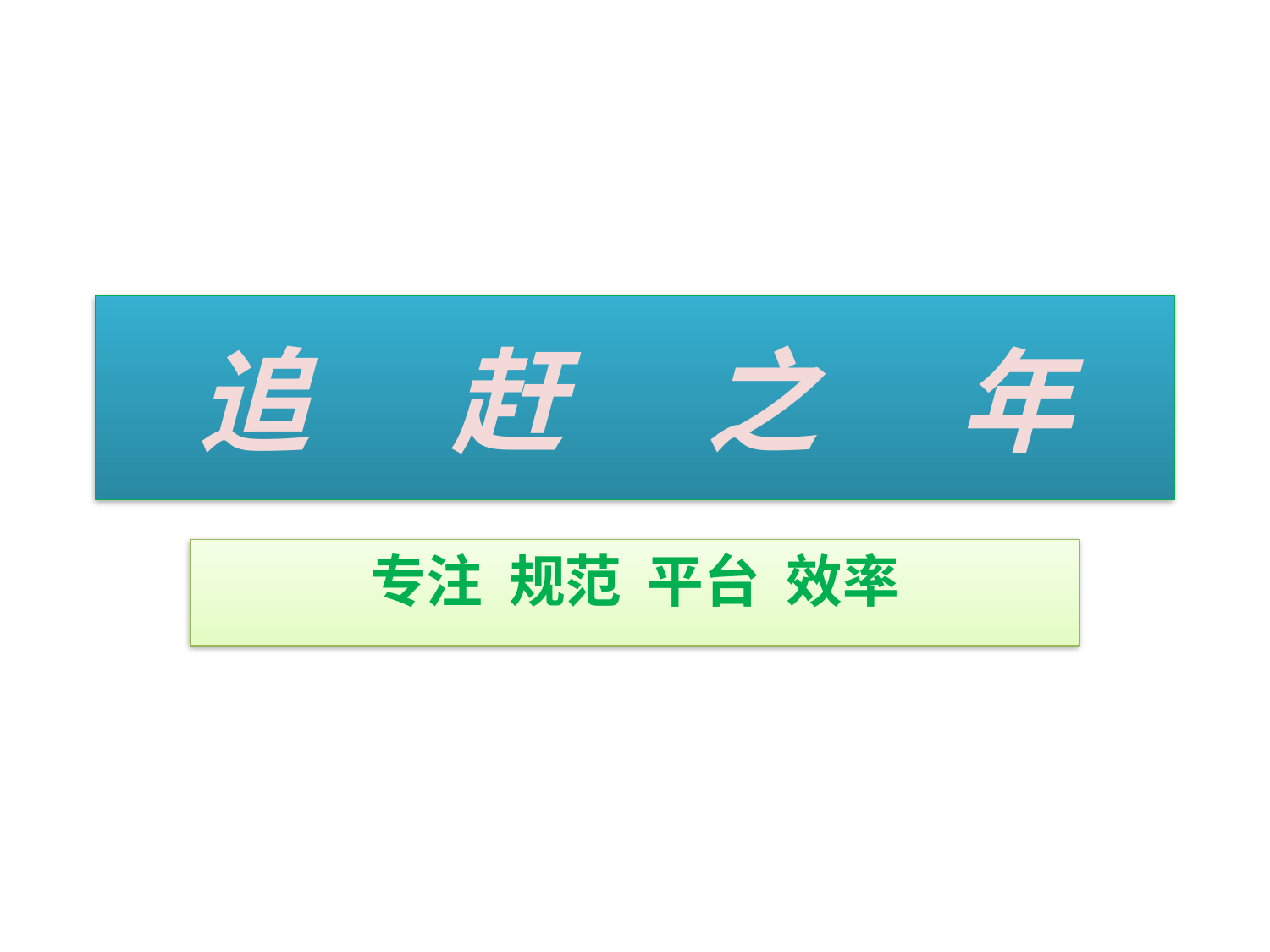

# 追		赶		之		年
专注  规范  平台  效率